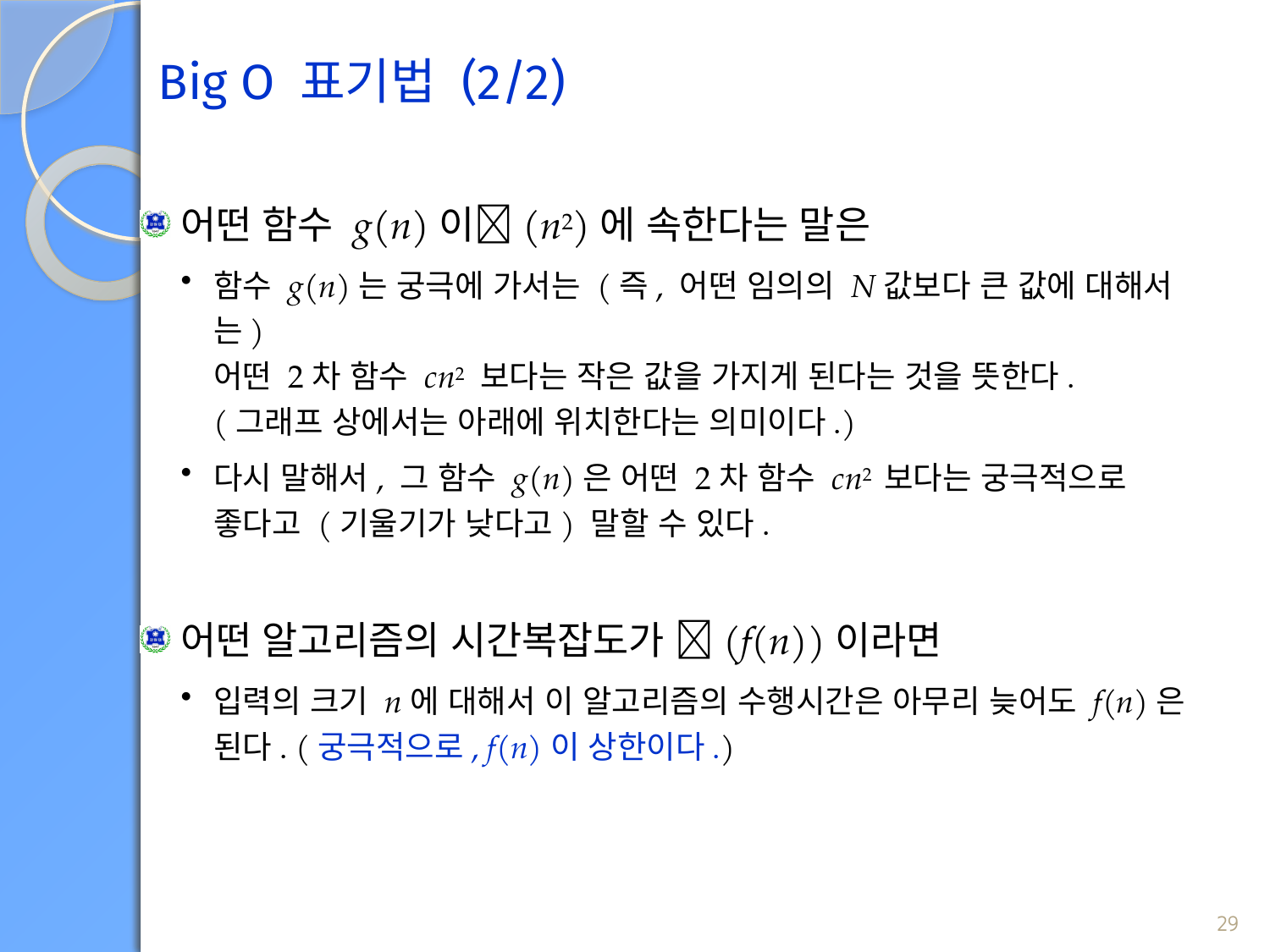

Big O 표기법 (2/2)
어떤 함수 g(n)이Ο(n2)에 속한다는 말은
함수 g(n)는 궁극에 가서는 (즉, 어떤 임의의 N값보다 큰 값에 대해서는)
어떤 2차 함수 cn2 보다는 작은 값을 가지게 된다는 것을 뜻한다.
(그래프 상에서는 아래에 위치한다는 의미이다.)
다시 말해서, 그 함수 g(n)은 어떤 2차 함수 cn2 보다는 궁극적으로 좋다고 (기울기가 낮다고) 말할 수 있다.

어떤 알고리즘의 시간복잡도가 Ο(f(n))이라면
입력의 크기 n에 대해서 이 알고리즘의 수행시간은 아무리 늦어도 f(n)은 된다. (궁극적으로, f(n)이 상한이다.)
29